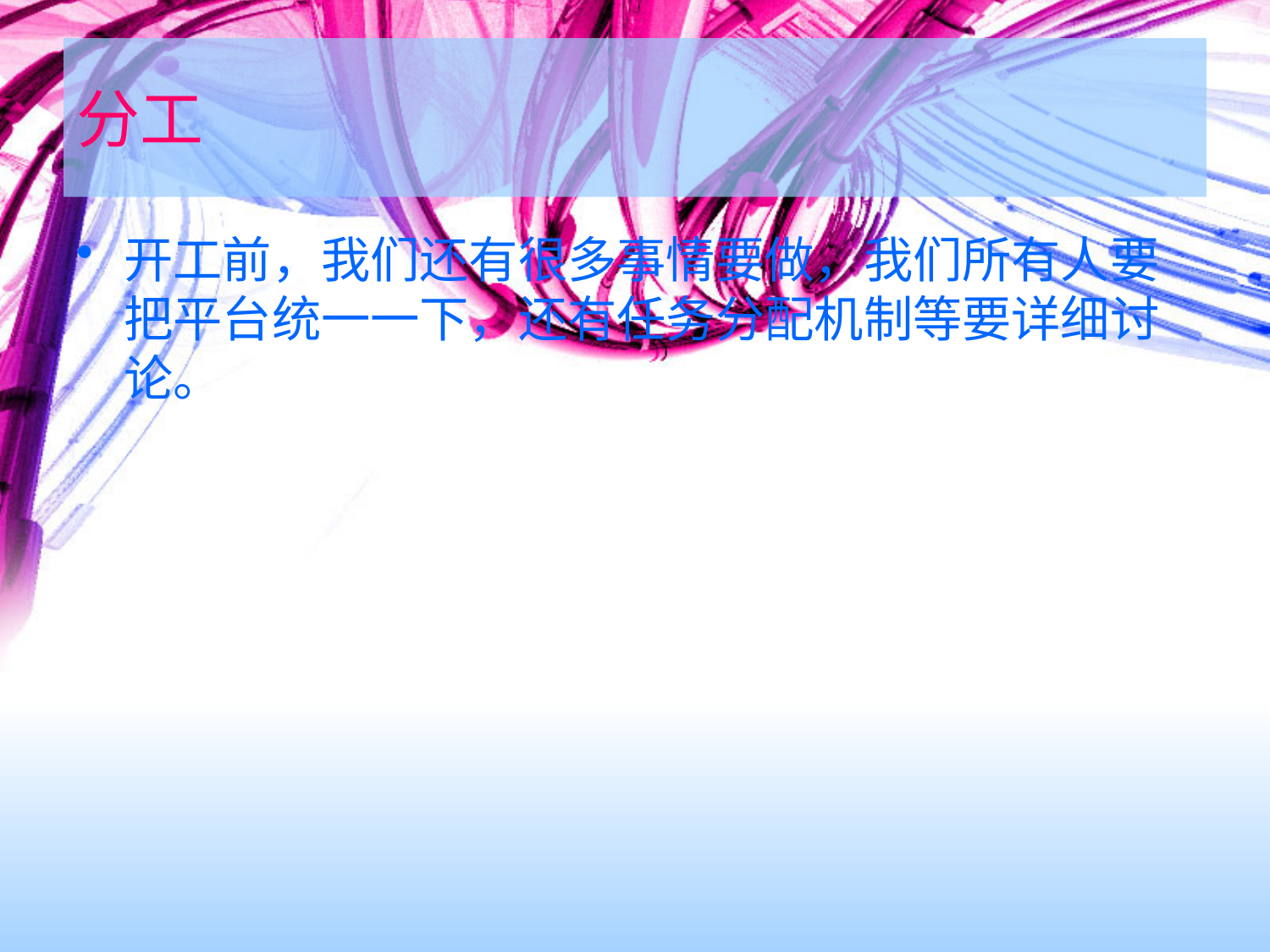

# 分工
开工前，我们还有很多事情要做，我们所有人要把平台统一一下，还有任务分配机制等要详细讨论。